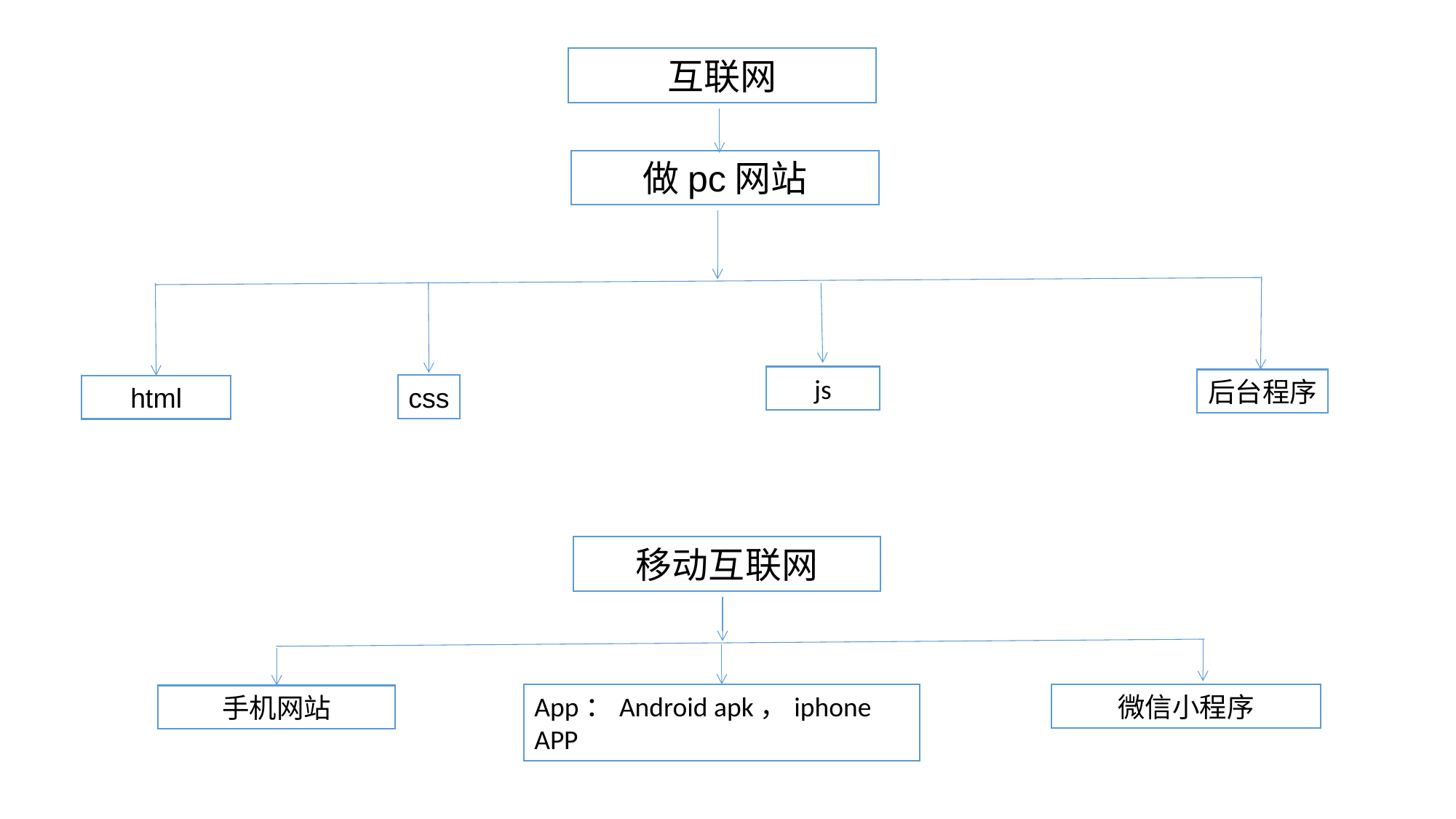

互联网
做pc网站
js
后台程序
css
html
移动互联网
App：Android apk，iphone APP
微信小程序
手机网站